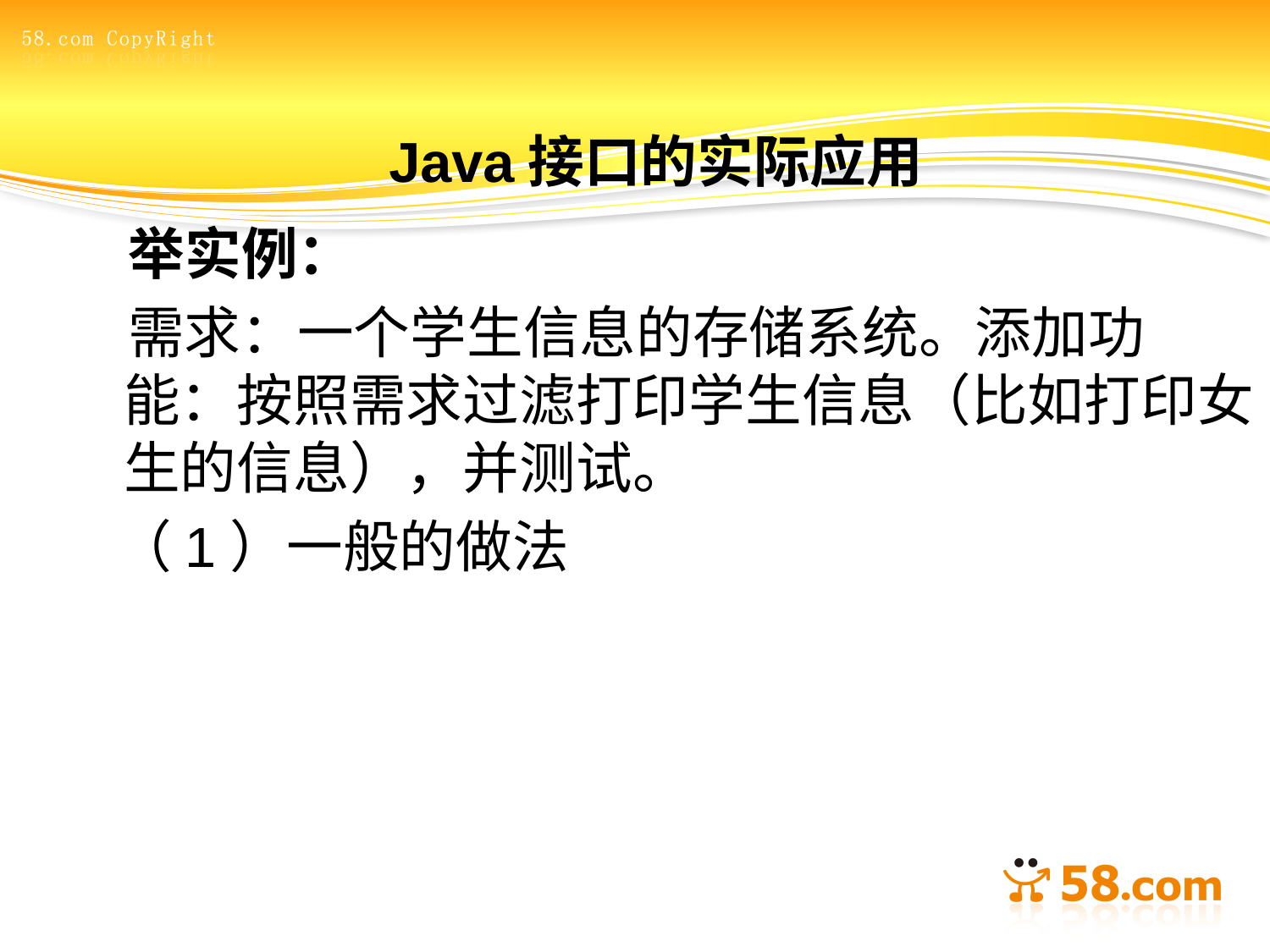

Java接口的实际应用
   举实例：
   需求：一个学生信息的存储系统。添加功能：按照需求过滤打印学生信息（比如打印女生的信息），并测试。
  （1）一般的做法